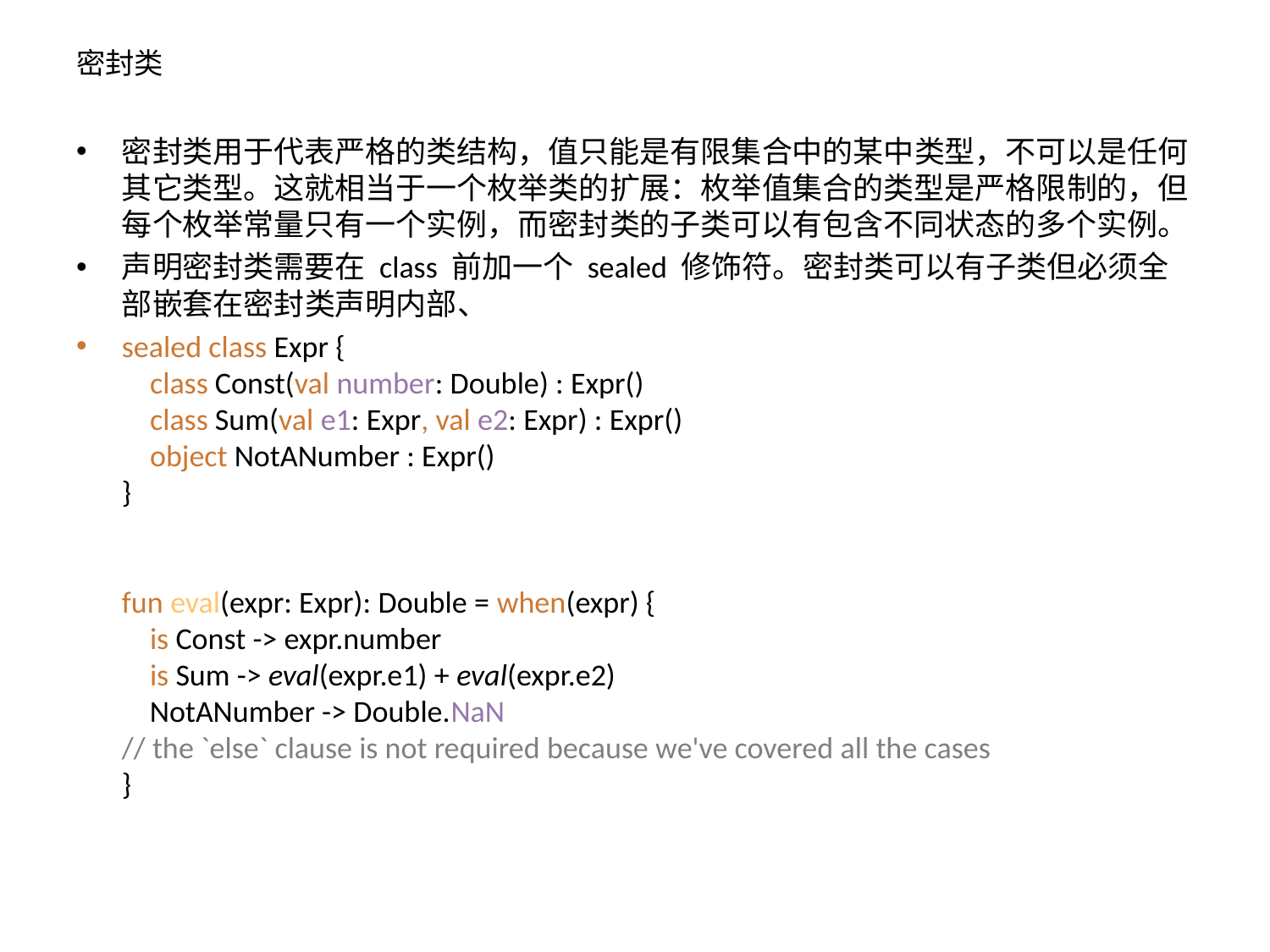

# 密封类
密封类用于代表严格的类结构，值只能是有限集合中的某中类型，不可以是任何其它类型。这就相当于一个枚举类的扩展：枚举值集合的类型是严格限制的，但每个枚举常量只有一个实例，而密封类的子类可以有包含不同状态的多个实例。
声明密封类需要在 class 前加一个 sealed 修饰符。密封类可以有子类但必须全部嵌套在密封类声明内部、
sealed class Expr {
    class Const(val number: Double) : Expr()
    class Sum(val e1: Expr, val e2: Expr) : Expr()
    object NotANumber : Expr()
}
fun eval(expr: Expr): Double = when(expr) {
    is Const -> expr.number
    is Sum -> eval(expr.e1) + eval(expr.e2)
    NotANumber -> Double.NaN
// the `else` clause is not required because we've covered all the cases
}